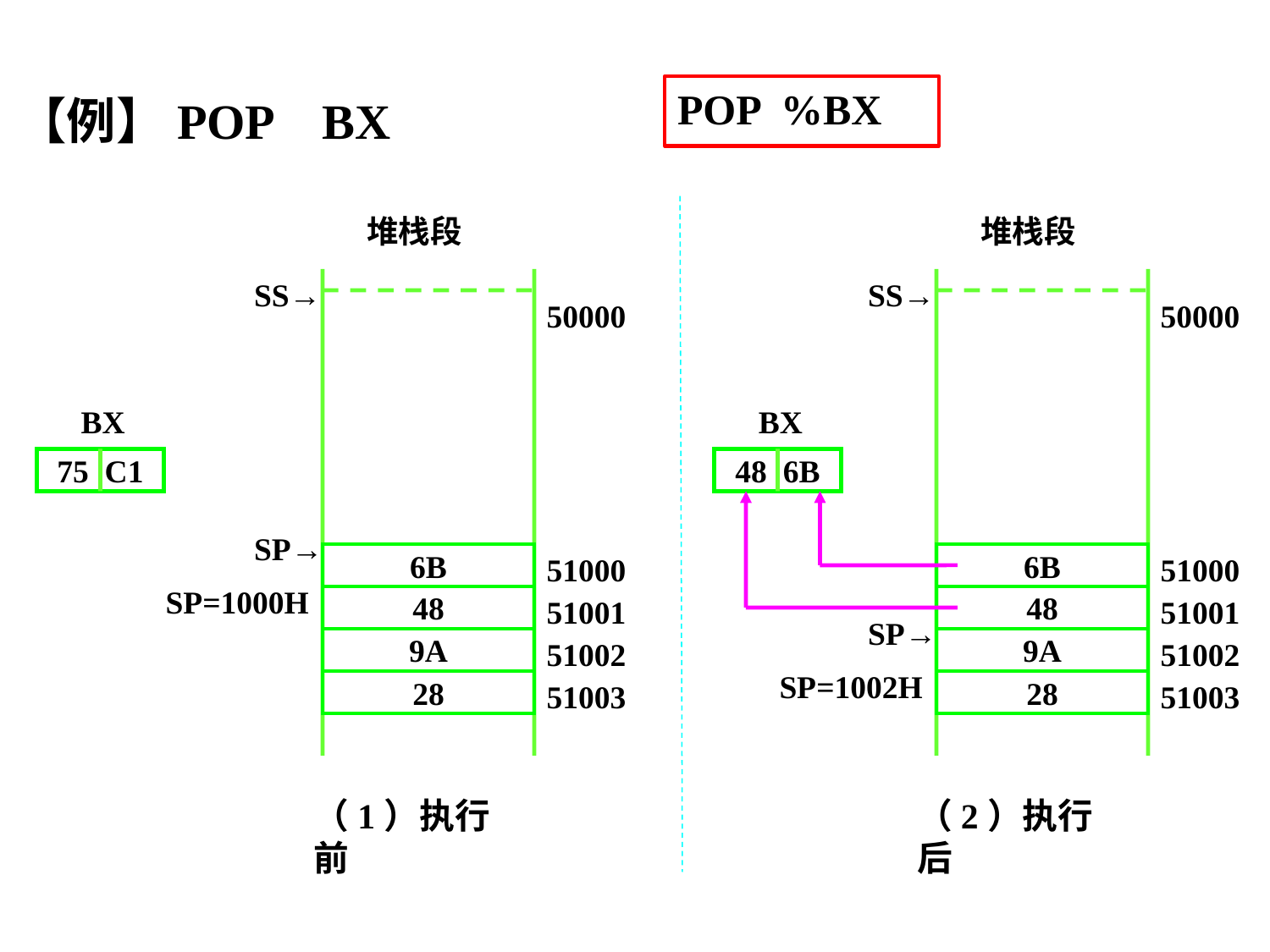

【例】POP    BX
POP  %BX

堆栈段
堆栈段
           SS→

           SS→

50000

50000
BX
BX
75  C1

48  6B

           SP→
6B
51000
6B
51000

SP=1000H
48
51001
48
51001

           SP→
9A
51002
9A
51002
SP=1002H
28
51003
28
51003
（1）执行前
（2）执行后